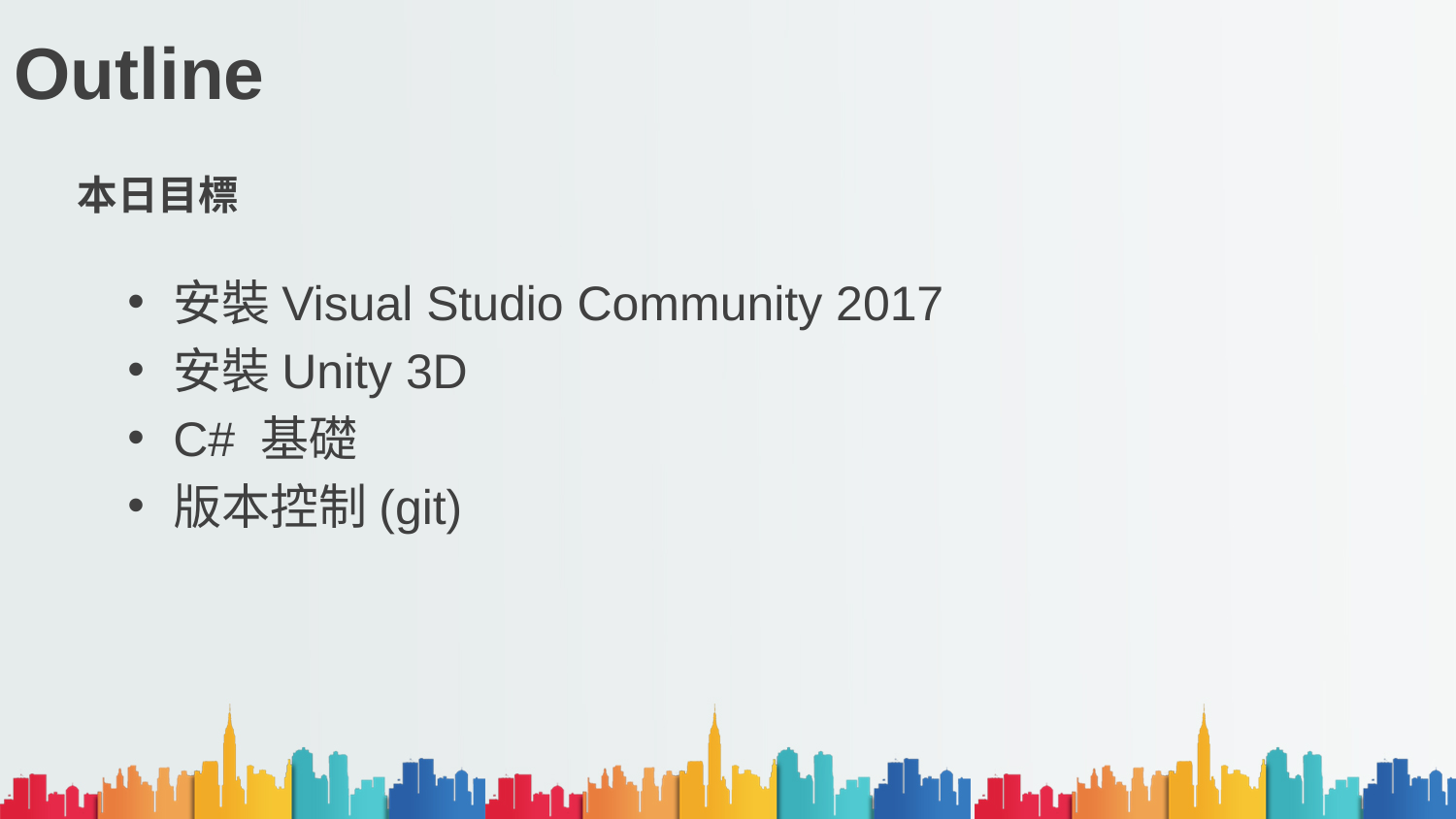

# Outline
本日目標
安裝Visual Studio Community 2017
安裝Unity 3D
C# 基礎
版本控制(git)